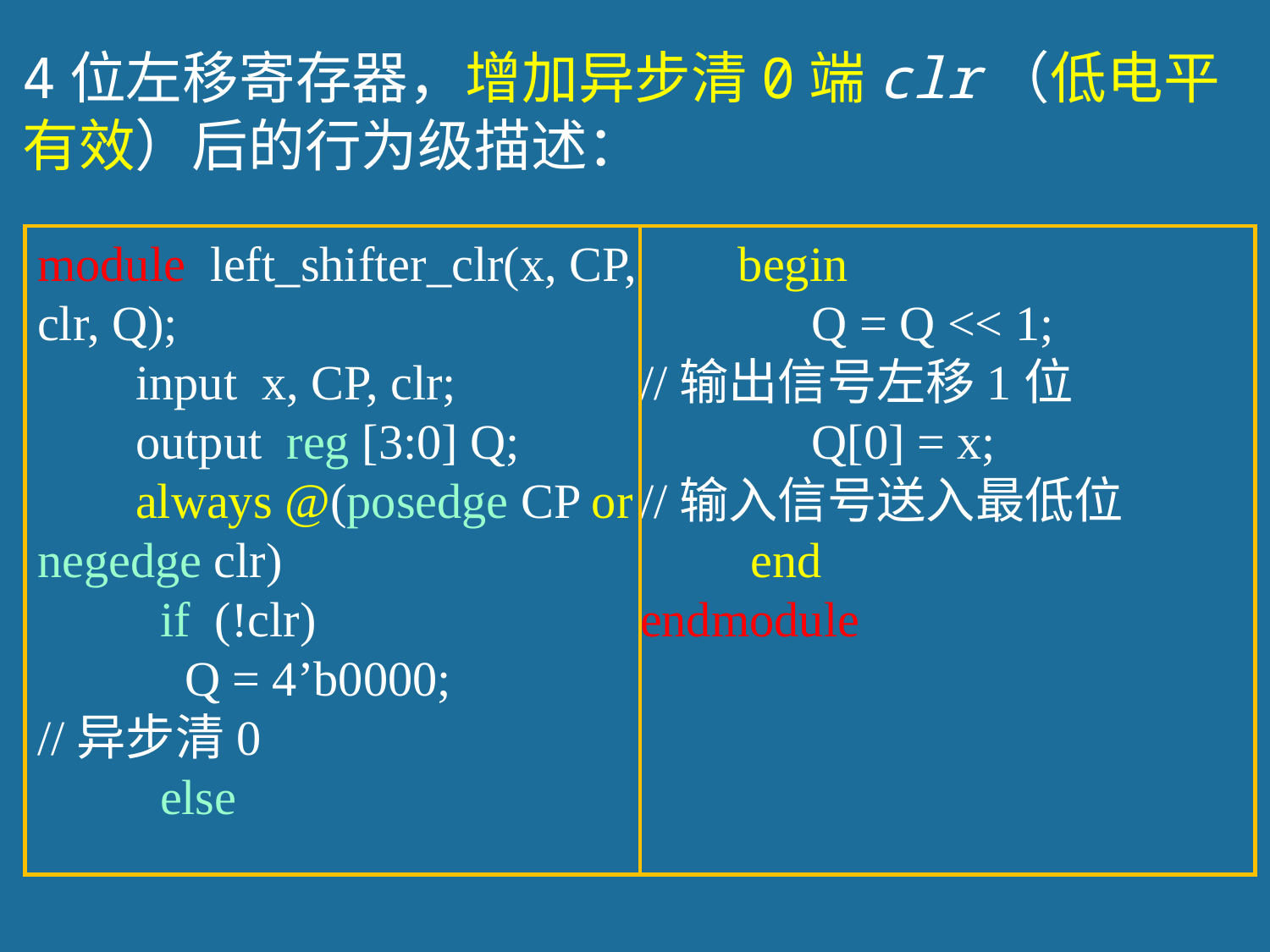

4位左移寄存器，增加异步清0端clr（低电平有效）后的行为级描述：
module  left_shifter_clr(x, CP, clr, Q);
        input  x, CP, clr;
        output  reg [3:0] Q;
        always @(posedge CP or negedge clr)
          if  (!clr)
            Q = 4’b0000;
//异步清0
          else
        begin
              Q = Q << 1;
//输出信号左移1位
              Q[0] = x;
//输入信号送入最低位
         end
endmodule
67